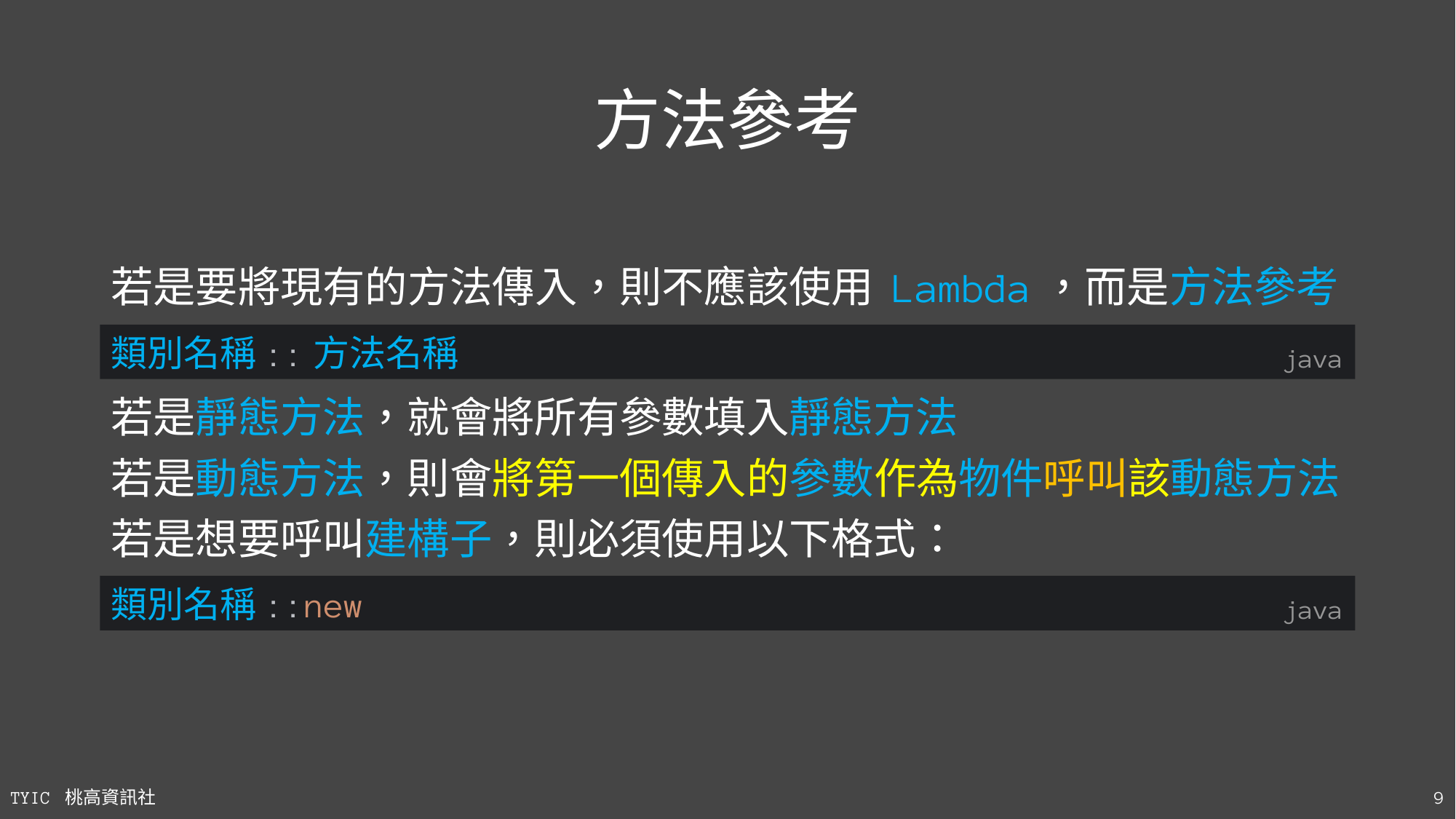

# 方法參考
若是要將現有的方法傳入，則不應該使用 Lambda，而是方法參考
類別名稱::方法名稱
java
若是靜態方法，就會將所有參數填入靜態方法
若是動態方法，則會將第一個傳入的參數作為物件呼叫該動態方法
若是想要呼叫建構子，則必須使用以下格式：
類別名稱::new
java